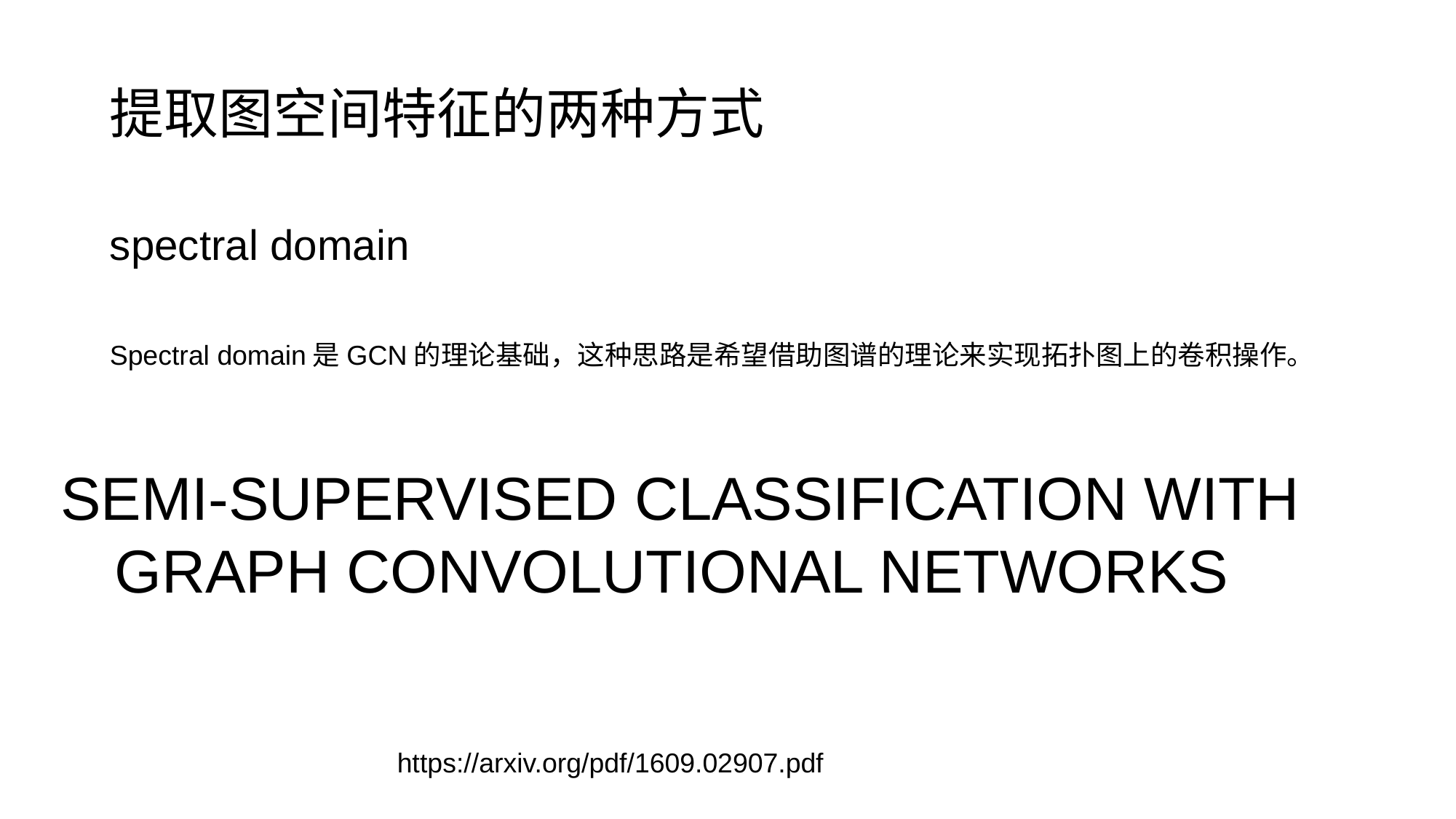

提取图空间特征的两种方式
spectral domain

Spectral domain是GCN的理论基础，这种思路是希望借助图谱的理论来实现拓扑图上的卷积操作。
SEMI-SUPERVISED CLASSIFICATION WITH GRAPH CONVOLUTIONAL NETWORKS
https://arxiv.org/pdf/1609.02907.pdf